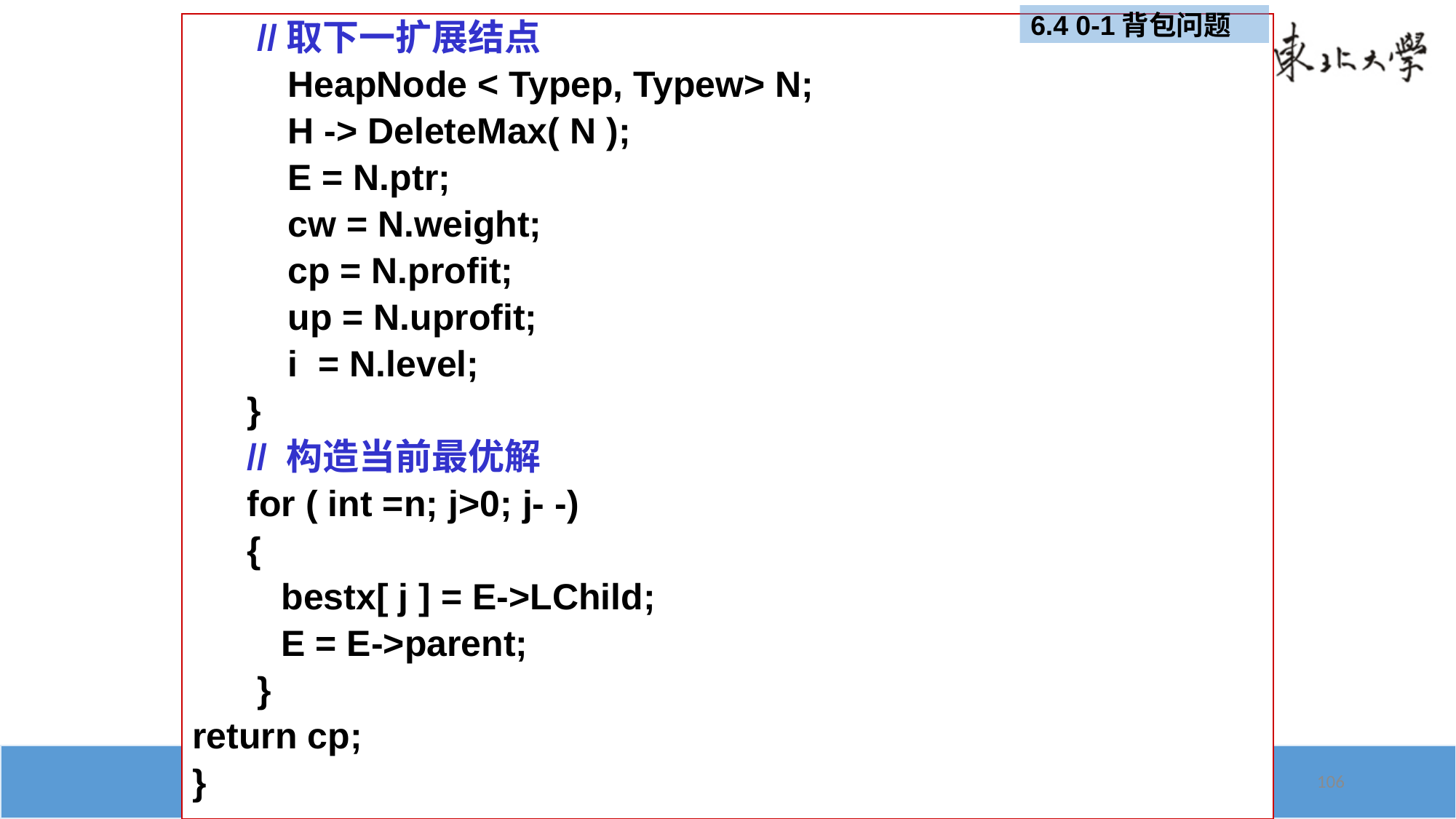

6.4 0-1背包问题
 //取下一扩展结点
    HeapNode < Typep, Typew> N;
    H -> DeleteMax( N );
    E = N.ptr;
    cw = N.weight;
    cp = N.profit;
    up = N.uprofit;
    i  = N.level;
}
// 构造当前最优解
for ( int =n; j>0; j- -)
{
	bestx[ j ] = E->LChild;
	E = E->parent;
 }
return cp;
}

106